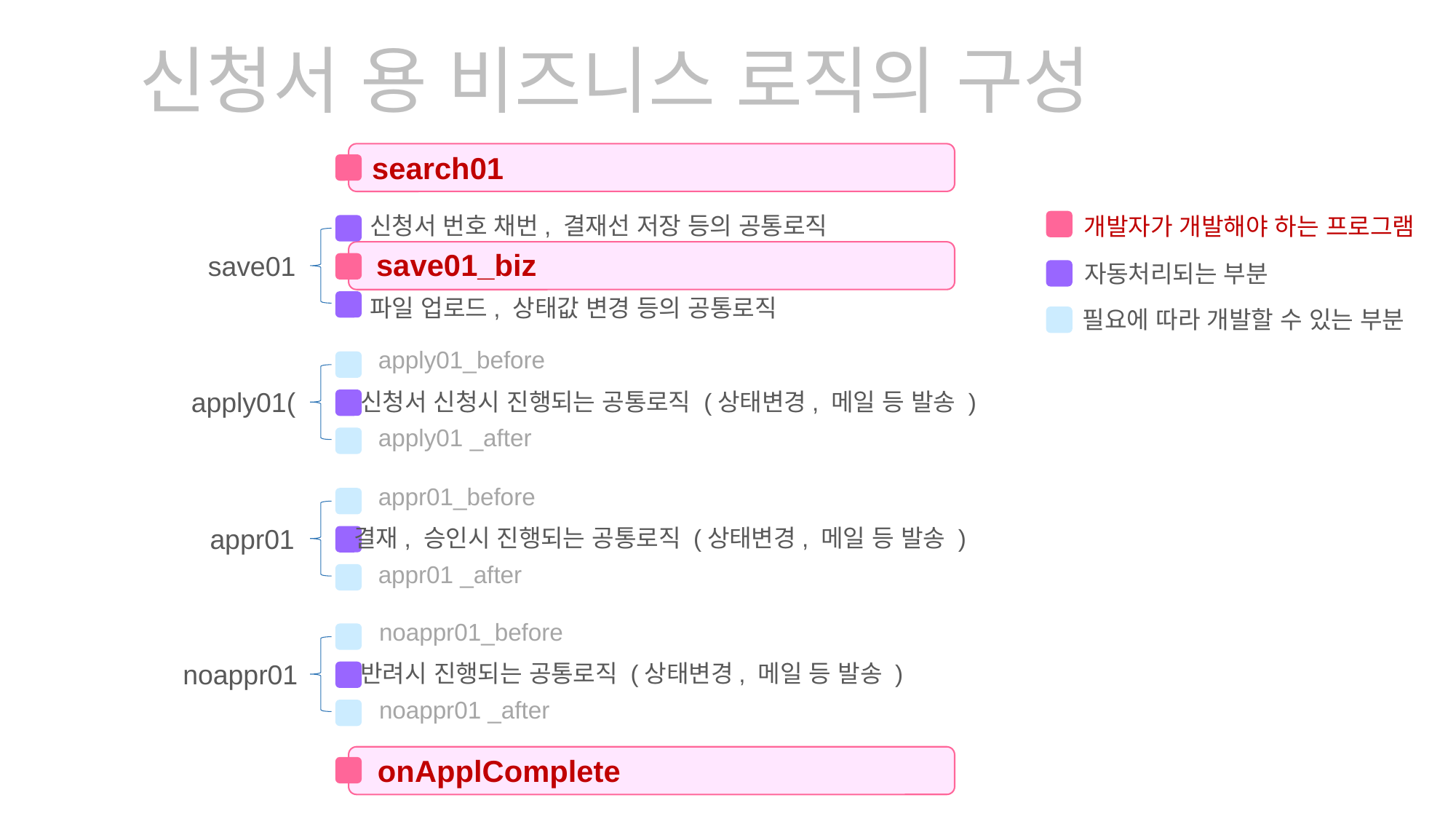

신청서 용 비즈니스 로직의 구성

search01

신청서 번호 채번, 결재선 저장 등의 공통로직

save01_biz
save01

파일 업로드, 상태값 변경 등의 공통로직

개발자가 개발해야 하는 프로그램

자동처리되는 부분

필요에 따라 개발할 수 있는 부분

apply01_before

apply01(
신청서 신청시 진행되는 공통로직 (상태변경, 메일 등 발송 )

apply01 _after

appr01_before

appr01
결재, 승인시 진행되는 공통로직 (상태변경, 메일 등 발송 )

appr01 _after

noappr01_before

noappr01
반려시 진행되는 공통로직 (상태변경, 메일 등 발송 )

noappr01 _after

onApplComplete